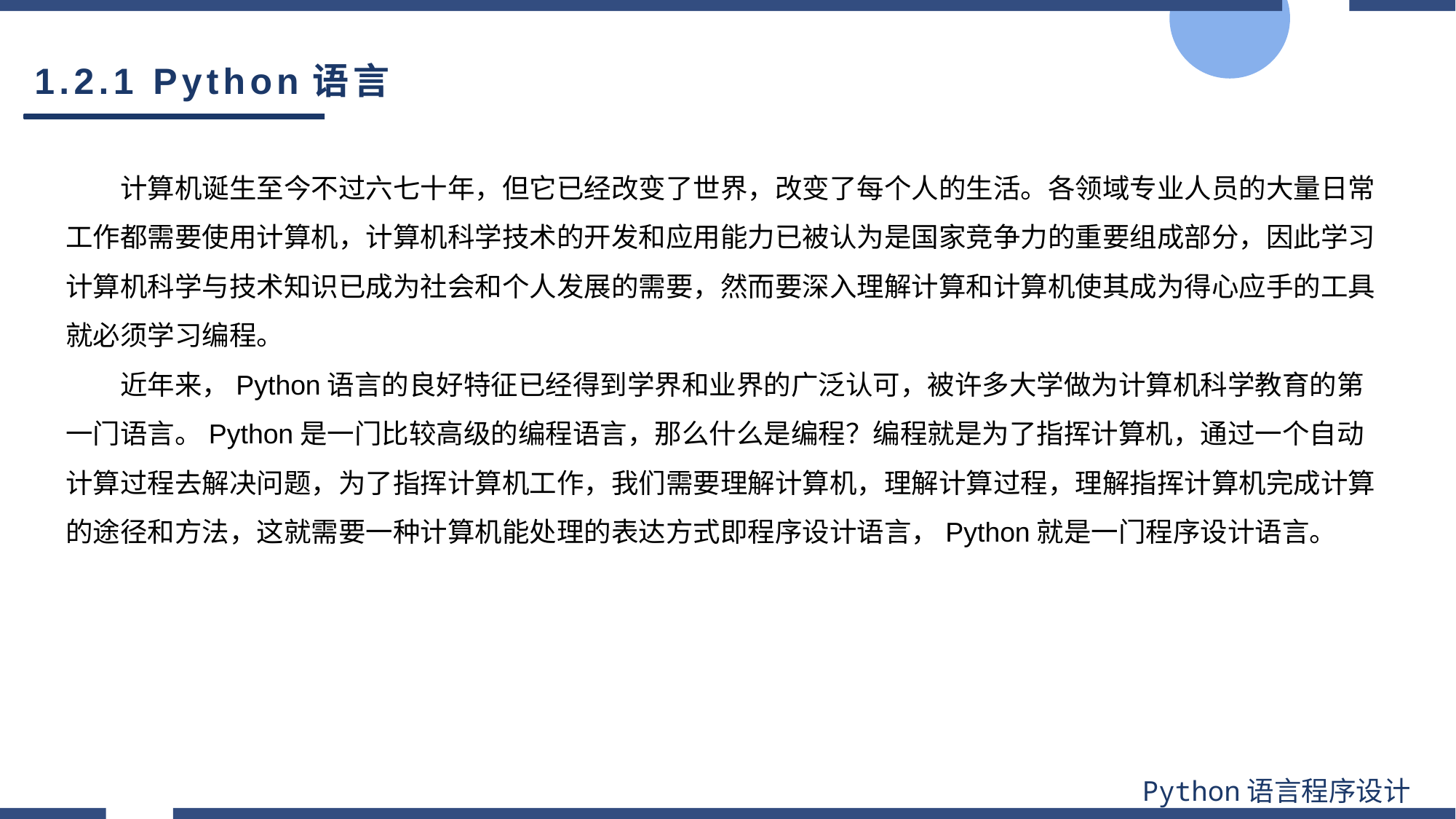

# 1.2.1 Python语言
计算机诞生至今不过六七十年，但它已经改变了世界，改变了每个人的生活。各领域专业人员的大量日常工作都需要使用计算机，计算机科学技术的开发和应用能力已被认为是国家竞争力的重要组成部分，因此学习计算机科学与技术知识已成为社会和个人发展的需要，然而要深入理解计算和计算机使其成为得心应手的工具就必须学习编程。
近年来，Python语言的良好特征已经得到学界和业界的广泛认可，被许多大学做为计算机科学教育的第一门语言。Python是一门比较高级的编程语言，那么什么是编程？编程就是为了指挥计算机，通过一个自动计算过程去解决问题，为了指挥计算机工作，我们需要理解计算机，理解计算过程，理解指挥计算机完成计算的途径和方法，这就需要一种计算机能处理的表达方式即程序设计语言，Python就是一门程序设计语言。